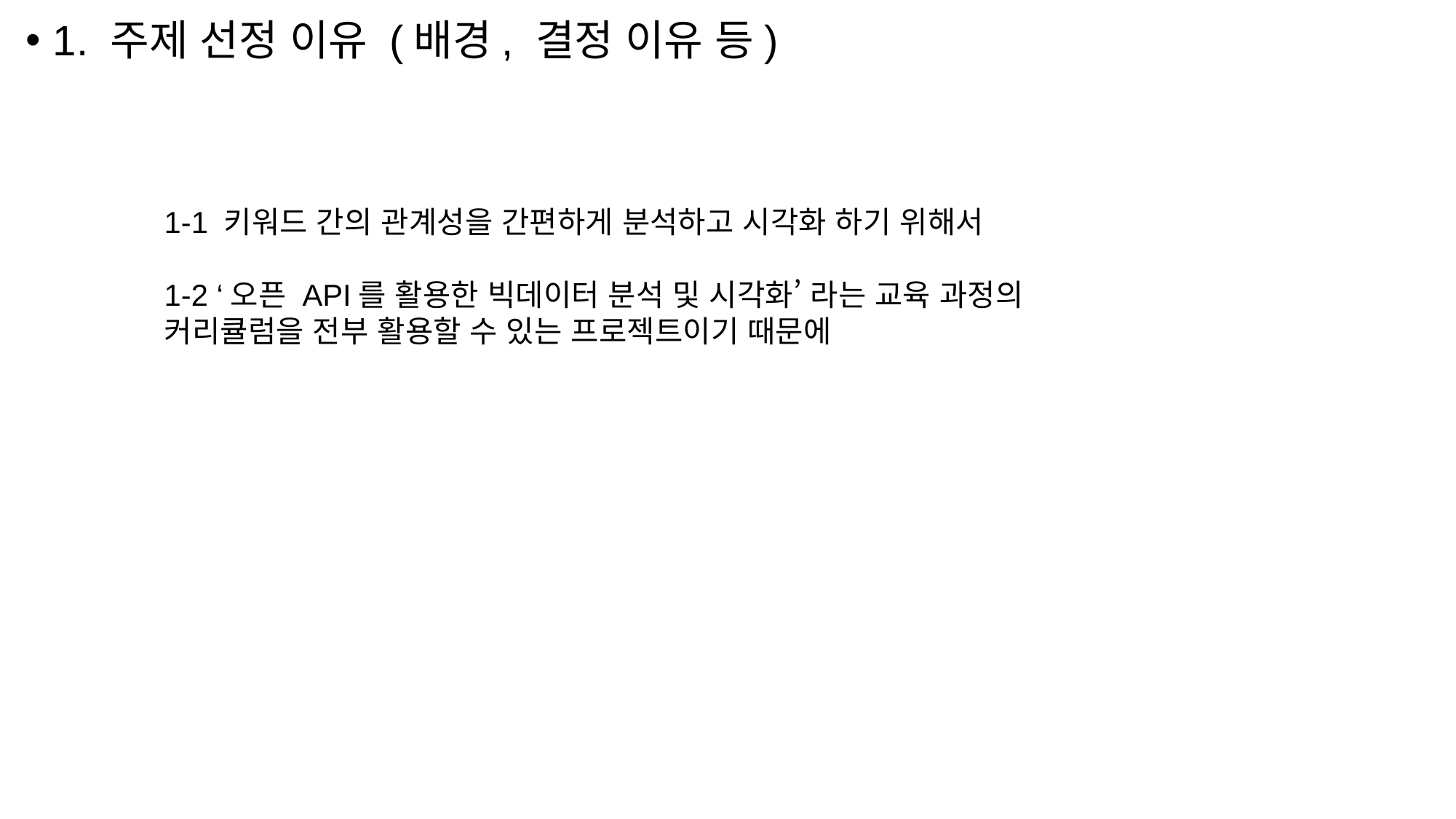

1. 주제 선정 이유 (배경, 결정 이유 등)

1-1 키워드 간의 관계성을 간편하게 분석하고 시각화 하기 위해서

1-2 ‘오픈 API를 활용한 빅데이터 분석 및 시각화’ 라는 교육 과정의 커리큘럼을 전부 활용할 수 있는 프로젝트이기 때문에